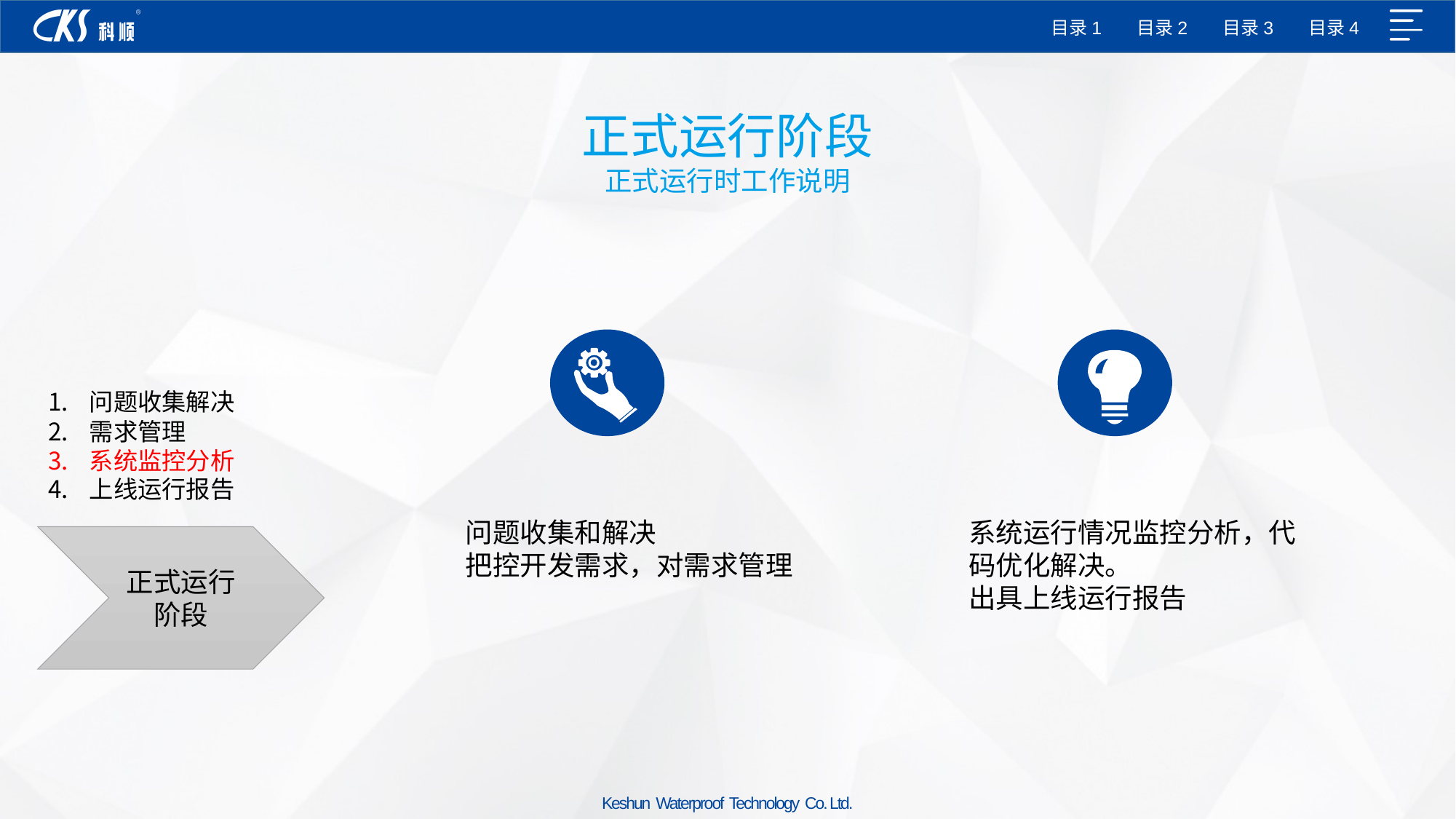

正式运行阶段
正式运行时工作说明

问题收集解决
需求管理
系统监控分析
上线运行报告
问题收集和解决
把控开发需求，对需求管理
系统运行情况监控分析，代码优化解决。
出具上线运行报告
正式运行阶段